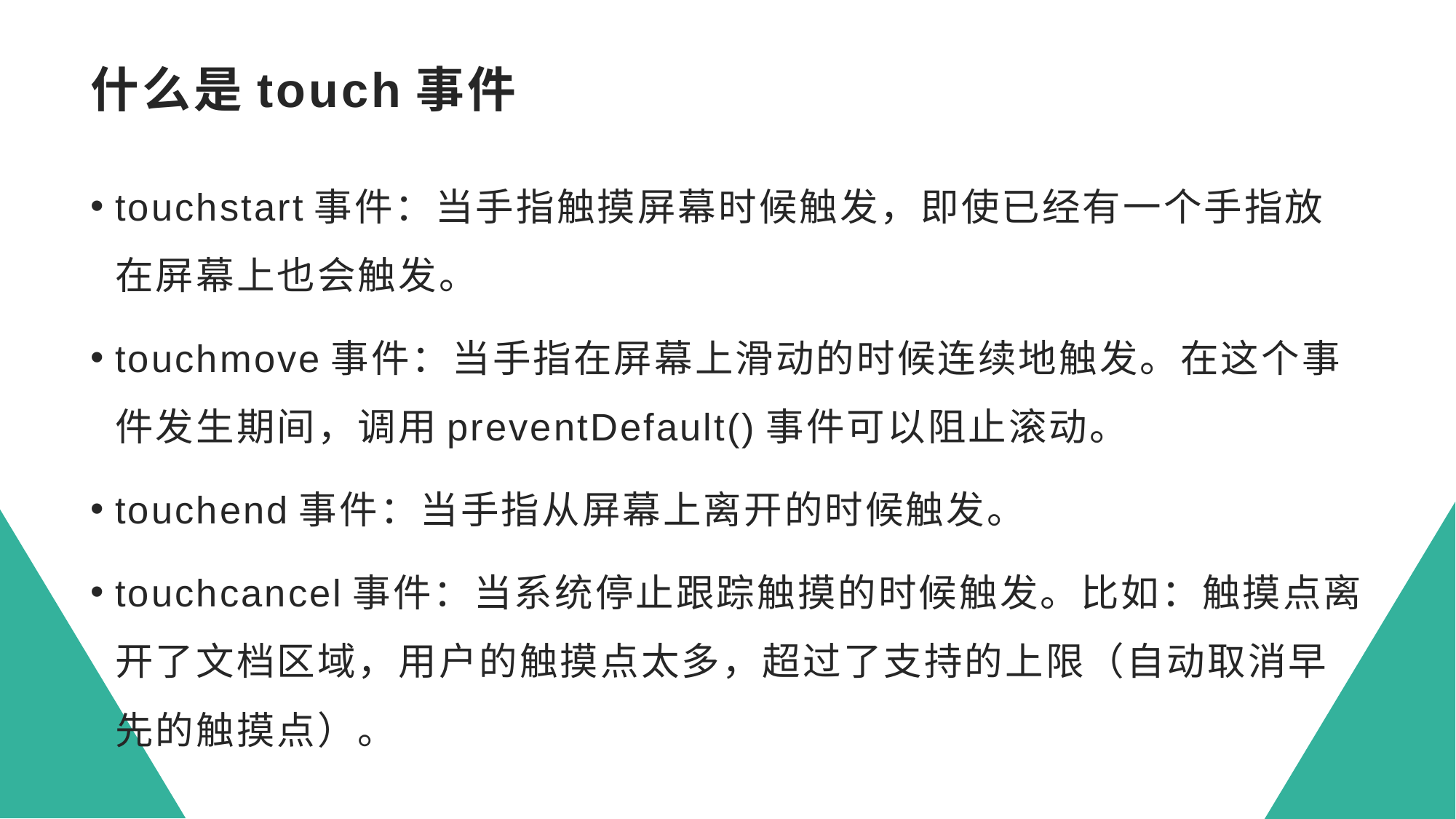

# 什么是touch事件
touchstart事件：当手指触摸屏幕时候触发，即使已经有一个手指放在屏幕上也会触发。
touchmove事件：当手指在屏幕上滑动的时候连续地触发。在这个事件发生期间，调用preventDefault()事件可以阻止滚动。
touchend事件：当手指从屏幕上离开的时候触发。
touchcancel事件：当系统停止跟踪触摸的时候触发。比如：触摸点离开了文档区域，用户的触摸点太多，超过了支持的上限（自动取消早先的触摸点）。